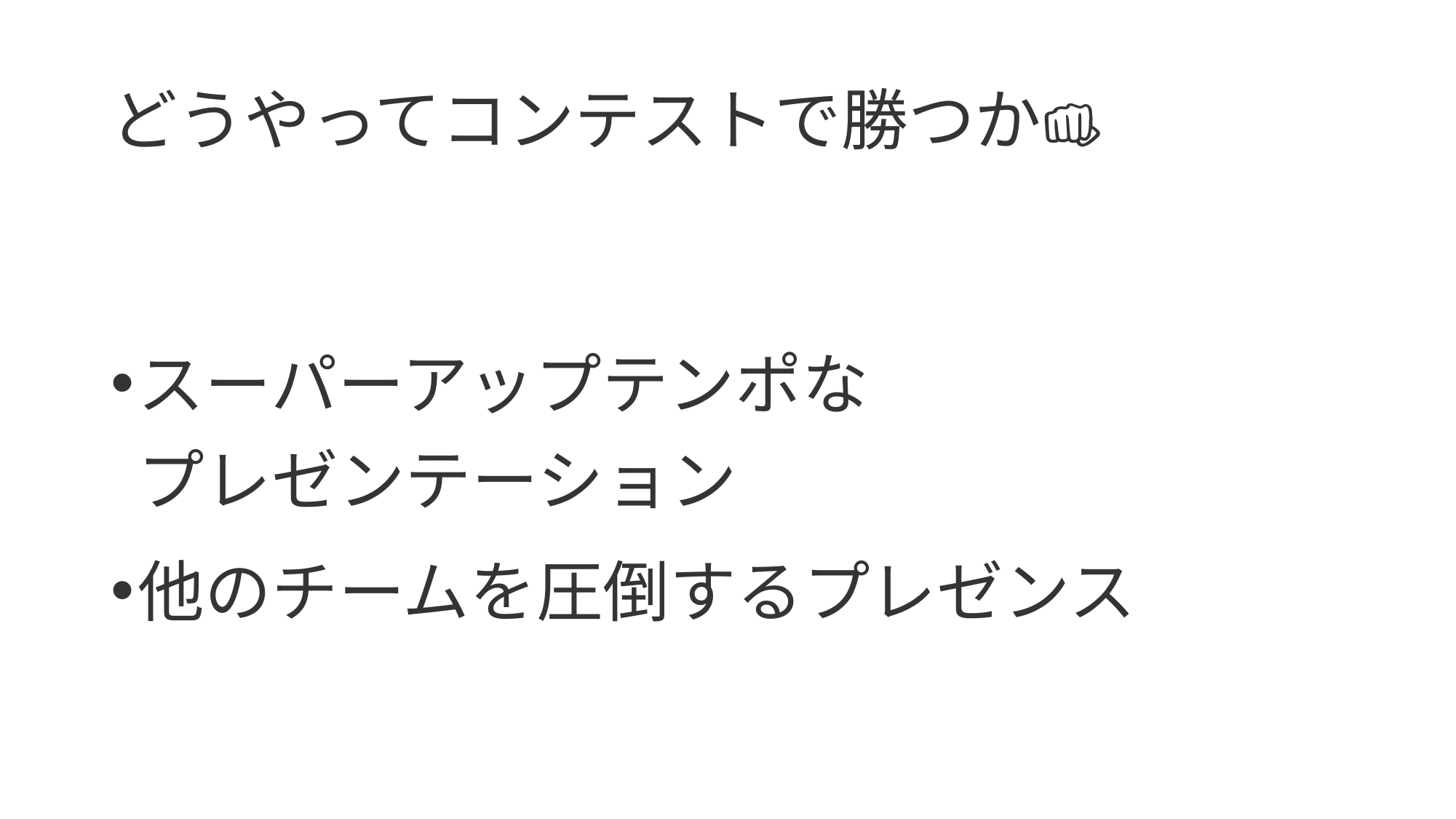

# どうやってコンテストで勝つか👊
スーパーアップテンポな
プレゼンテーション
他のチームを圧倒するプレゼンス